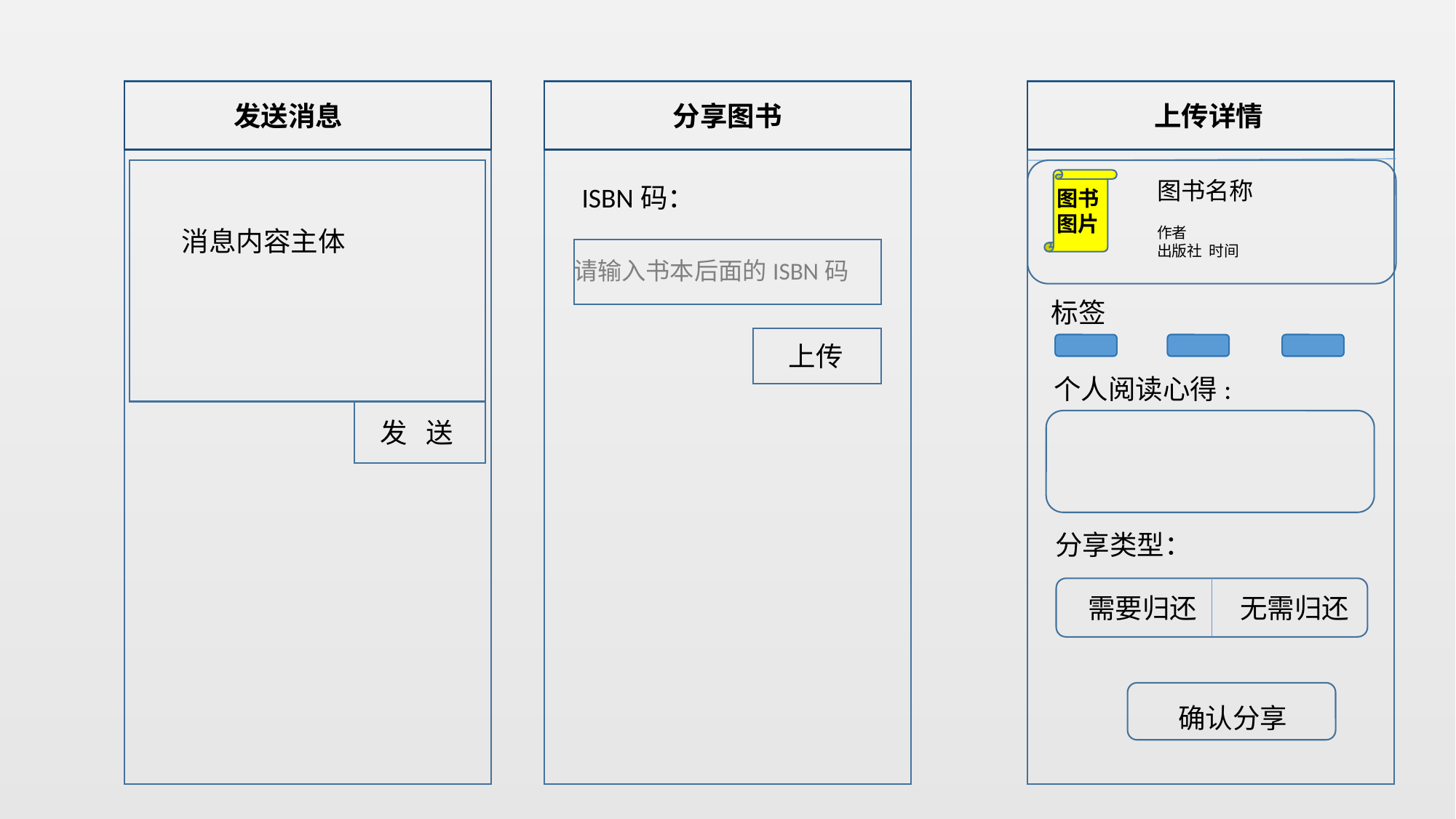

发送消息
分享图书
  上传详情

图书名称
ISBN码：
图书图片
作者
出版社  时间
消息内容主体

请输入书本后面的ISBN码
标签

上传

个人阅读心得:

发   送

分享类型：

需要归还
无需归还

确认分享